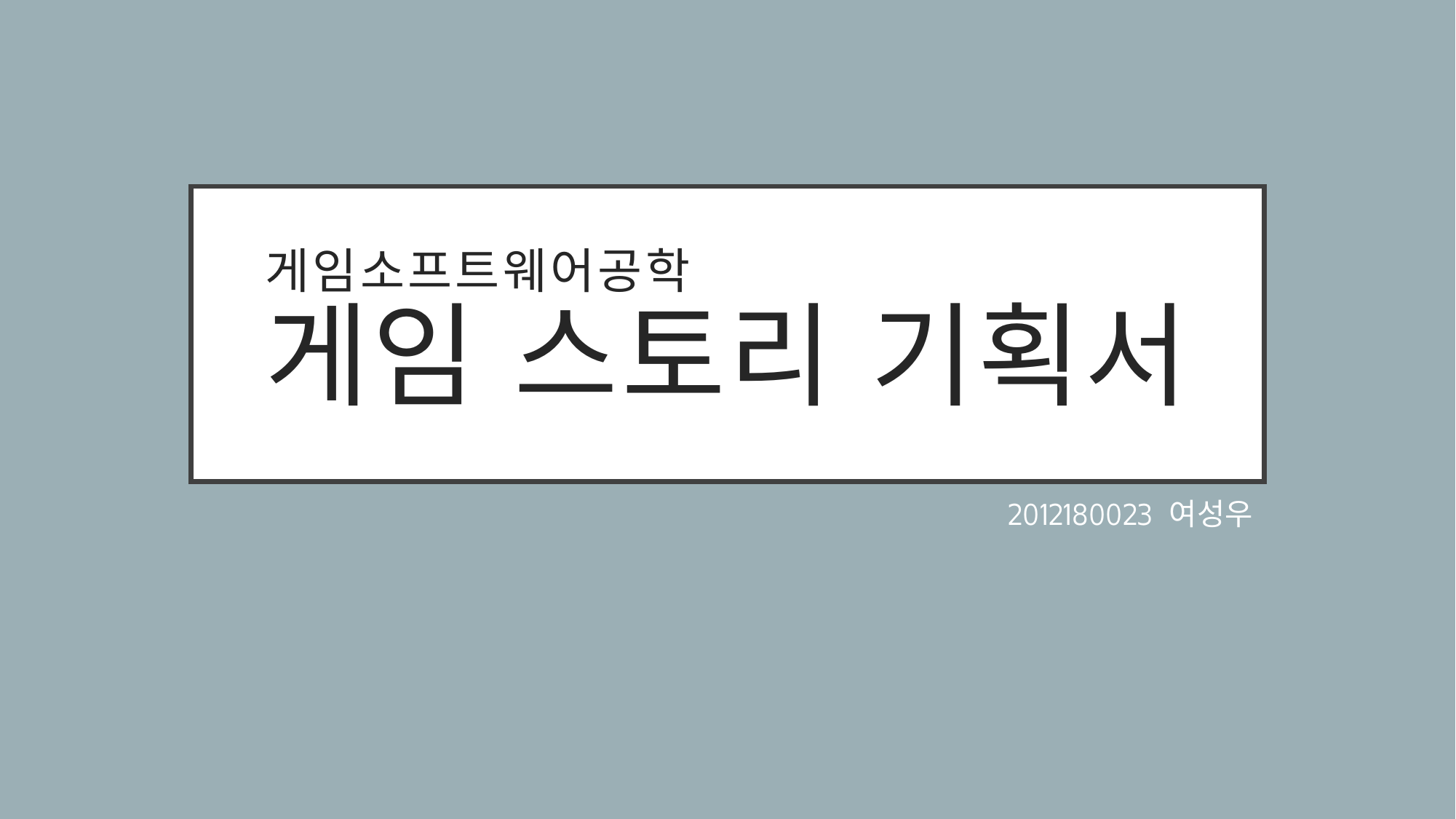

# 게임소프트웨어공학 게임 스토리 기획서
2012180023 여성우